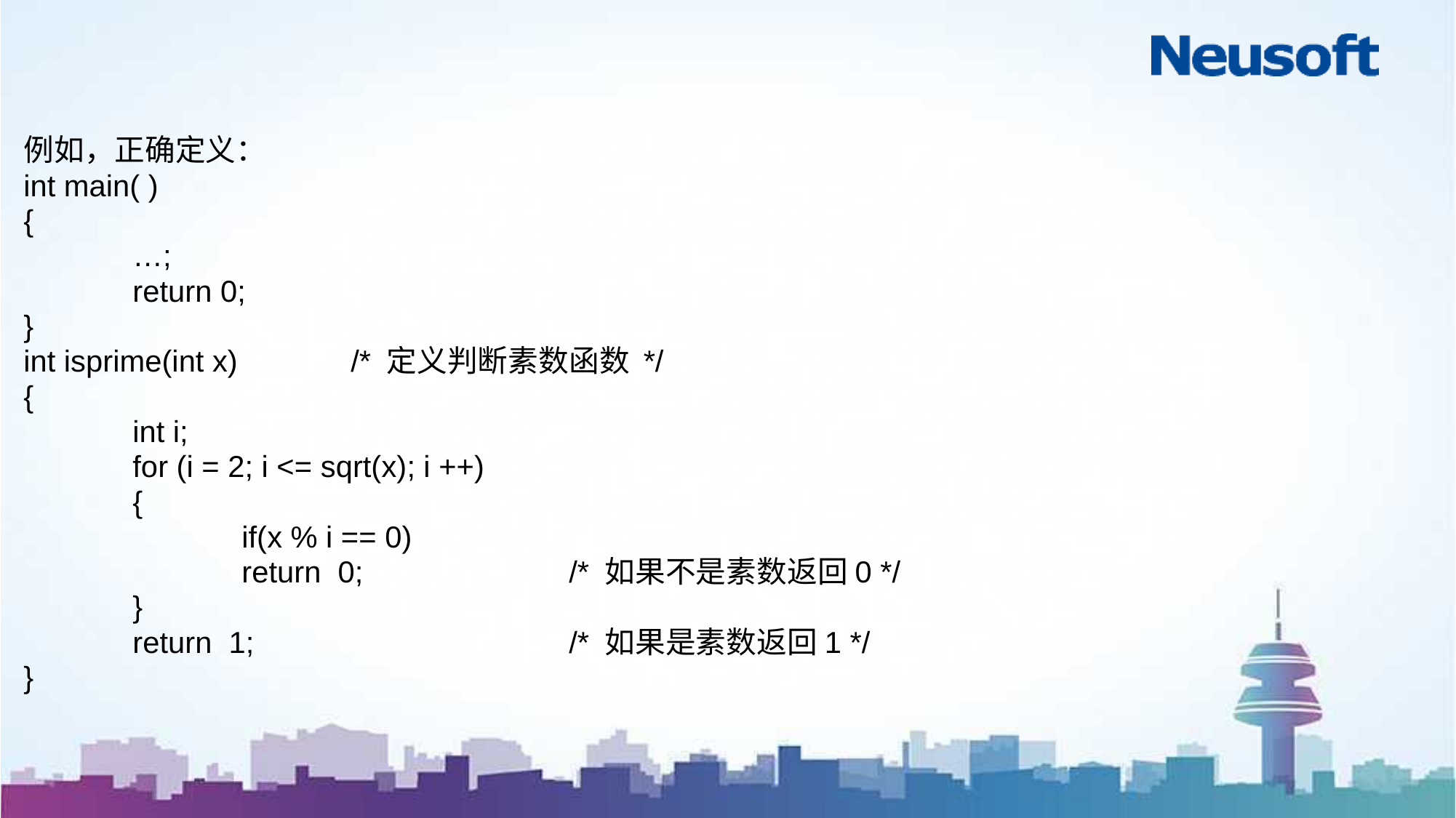

例如，正确定义：
int main( )
{
	…;
	return 0;
}
int isprime(int x)		/* 定义判断素数函数 */
{
	int i;
	for (i = 2; i <= sqrt(x); i ++)
	{
		if(x % i == 0)
		return  0;		/* 如果不是素数返回0 */
	}
	return  1;			/* 如果是素数返回1 */
}